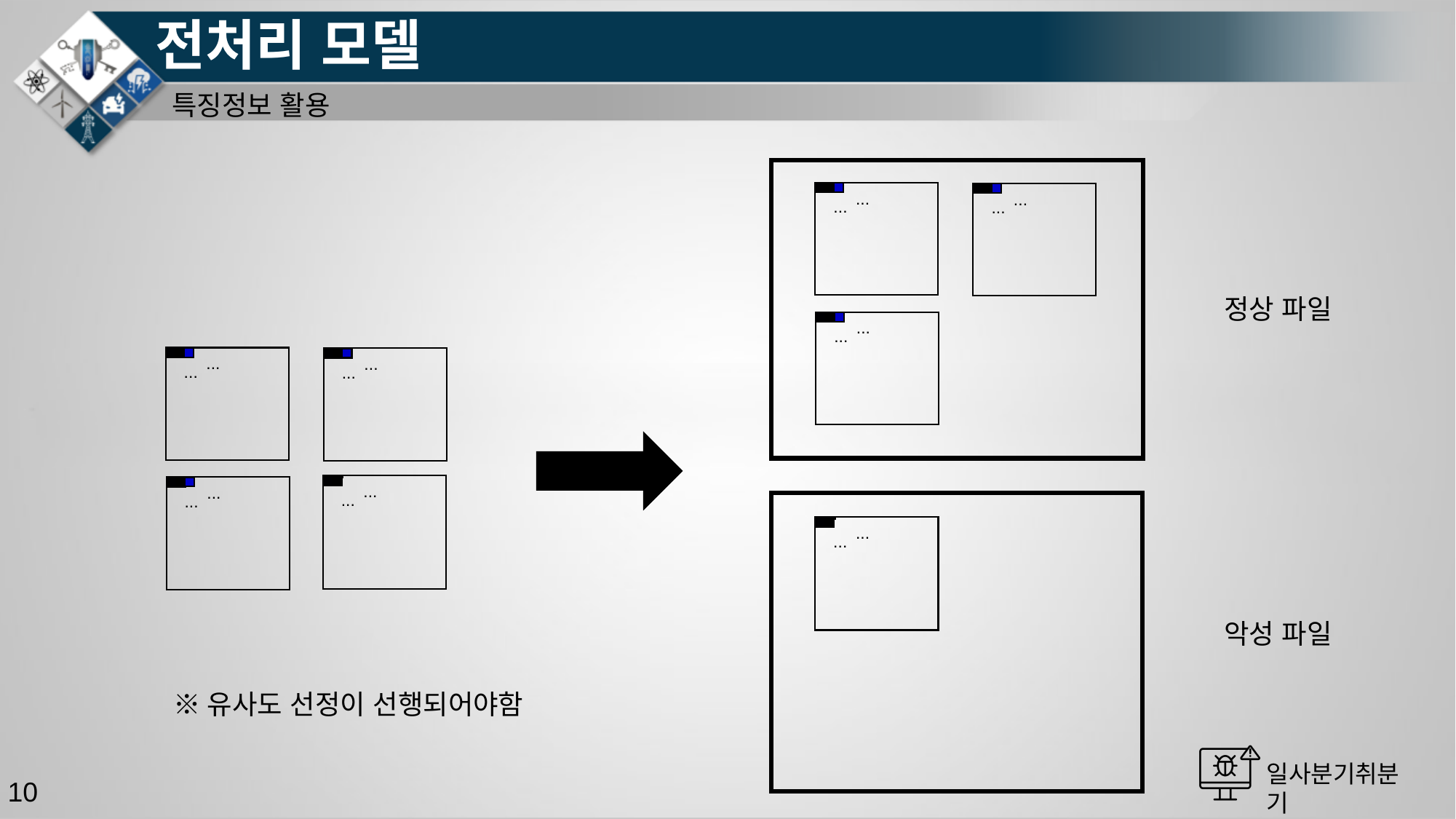

# 전처리 모델

특징정보 활용

...

...

...

...

정상 파일
...

...

...

...

...

...

...

...

...

...

...

...

악성 파일
※유사도 선정이 선행되어야함